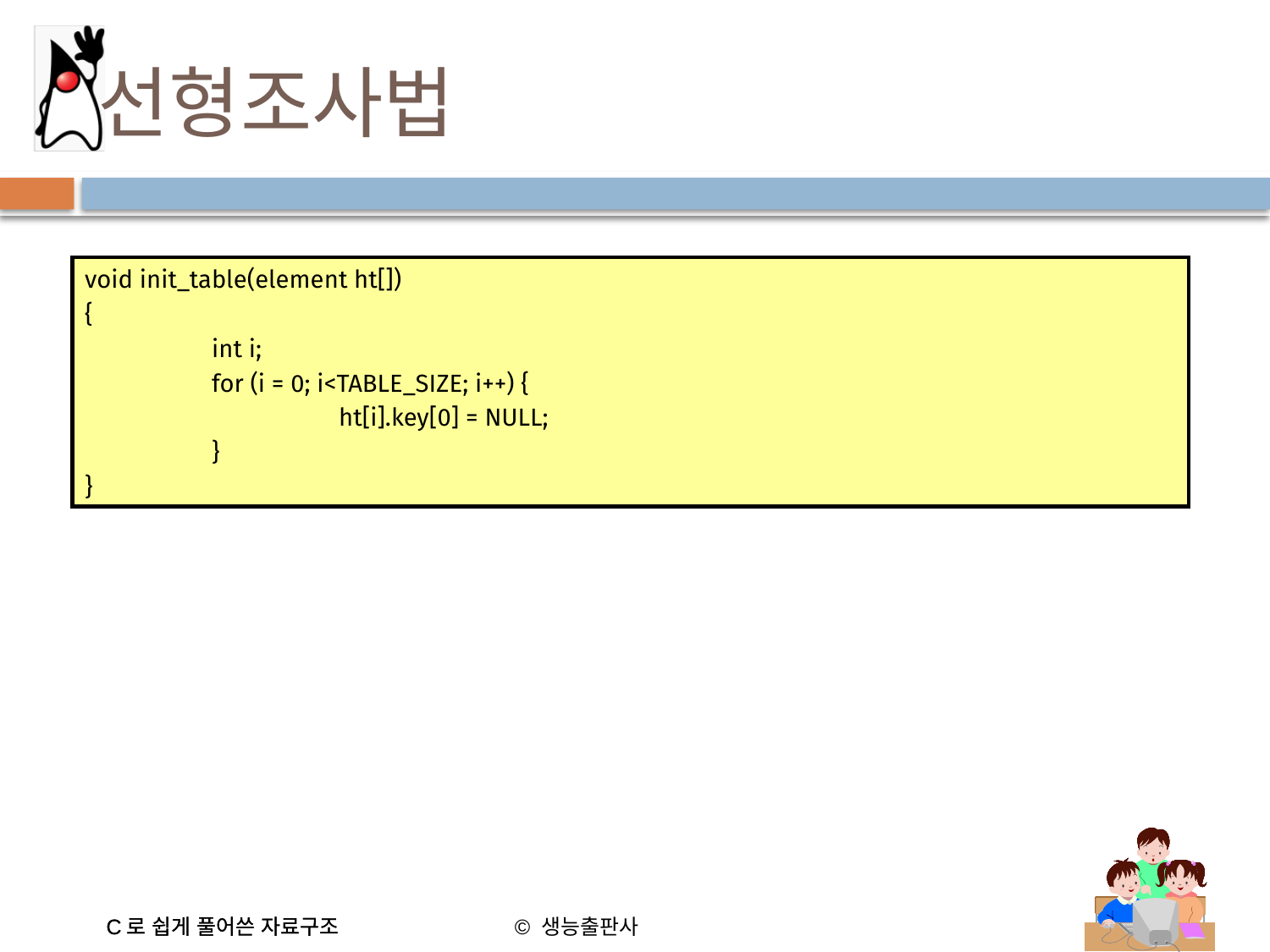

# 선형조사법
void init_table(element ht[])
{
	int i;
	for (i = 0; i<TABLE_SIZE; i++) {
		ht[i].key[0] = NULL;
	}
}